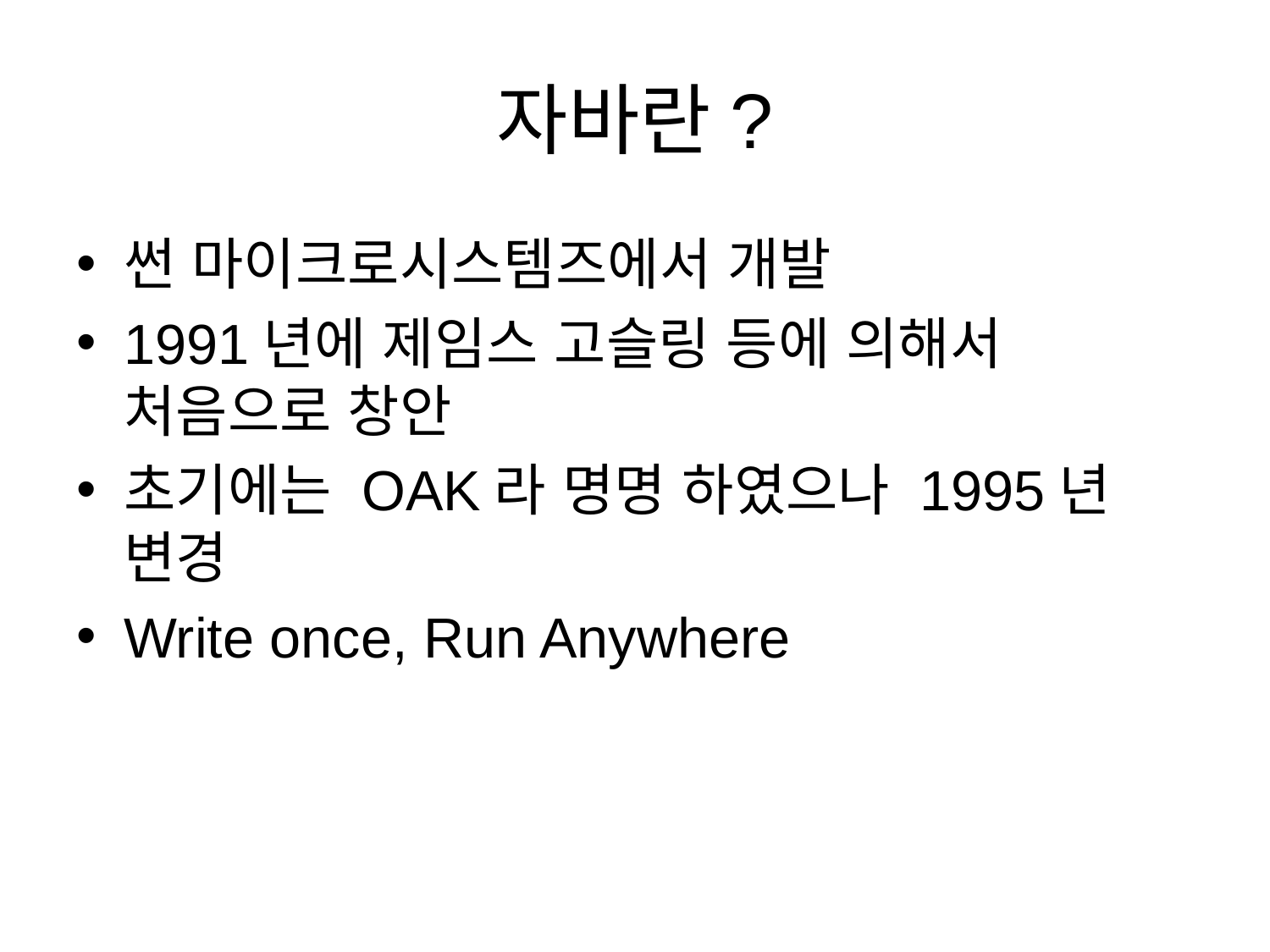

# 자바란?
썬 마이크로시스템즈에서 개발
1991년에 제임스 고슬링 등에 의해서 처음으로 창안
초기에는 OAK라 명명 하였으나 1995년 변경
Write once, Run Anywhere